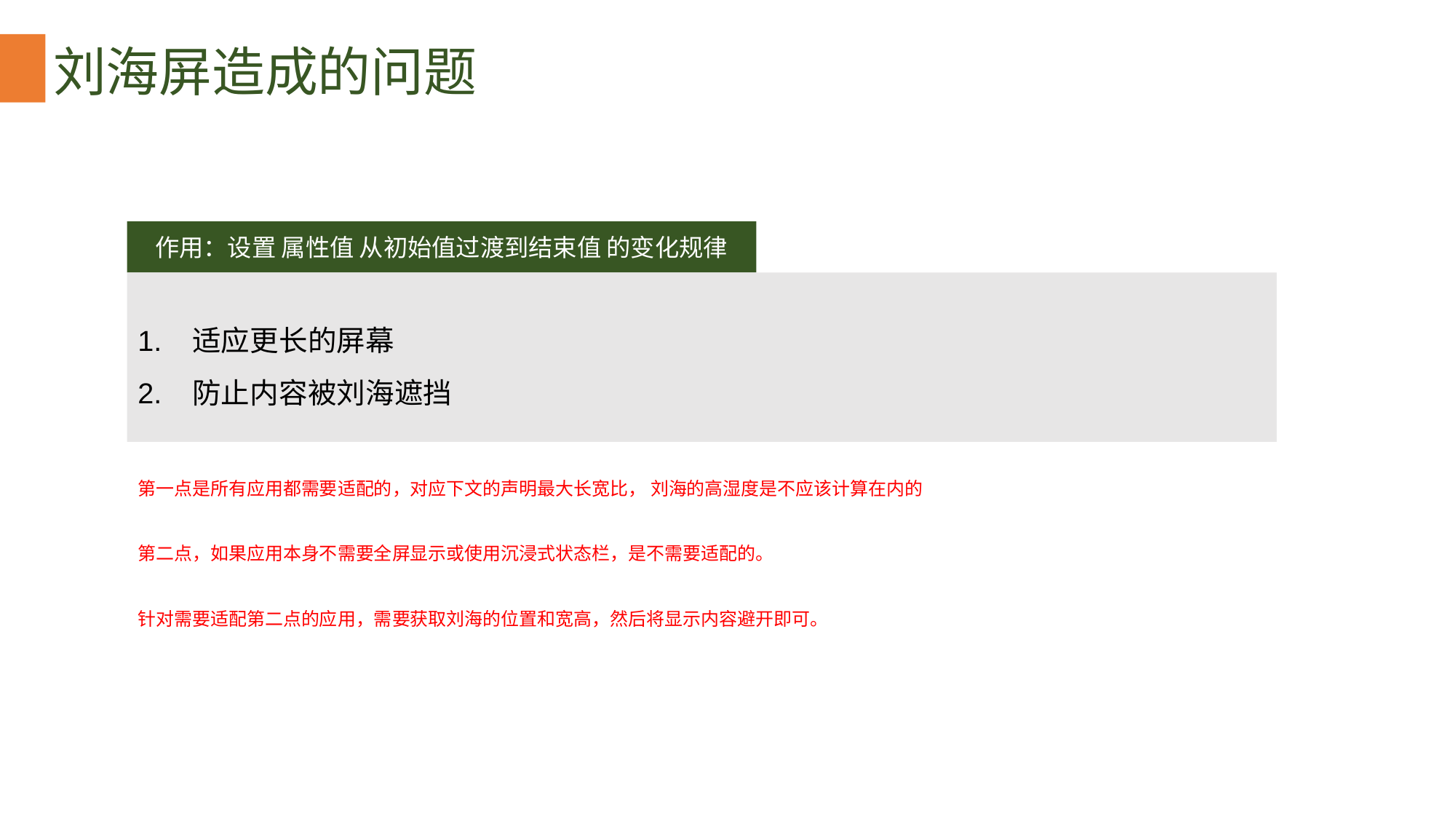

刘海屏造成的问题
作用：设置 属性值 从初始值过渡到结束值 的变化规律
适应更长的屏幕
防止内容被刘海遮挡
第一点是所有应用都需要适配的，对应下文的声明最大长宽比， 刘海的高湿度是不应该计算在内的

第二点，如果应用本身不需要全屏显示或使用沉浸式状态栏，是不需要适配的。

针对需要适配第二点的应用，需要获取刘海的位置和宽高，然后将显示内容避开即可。